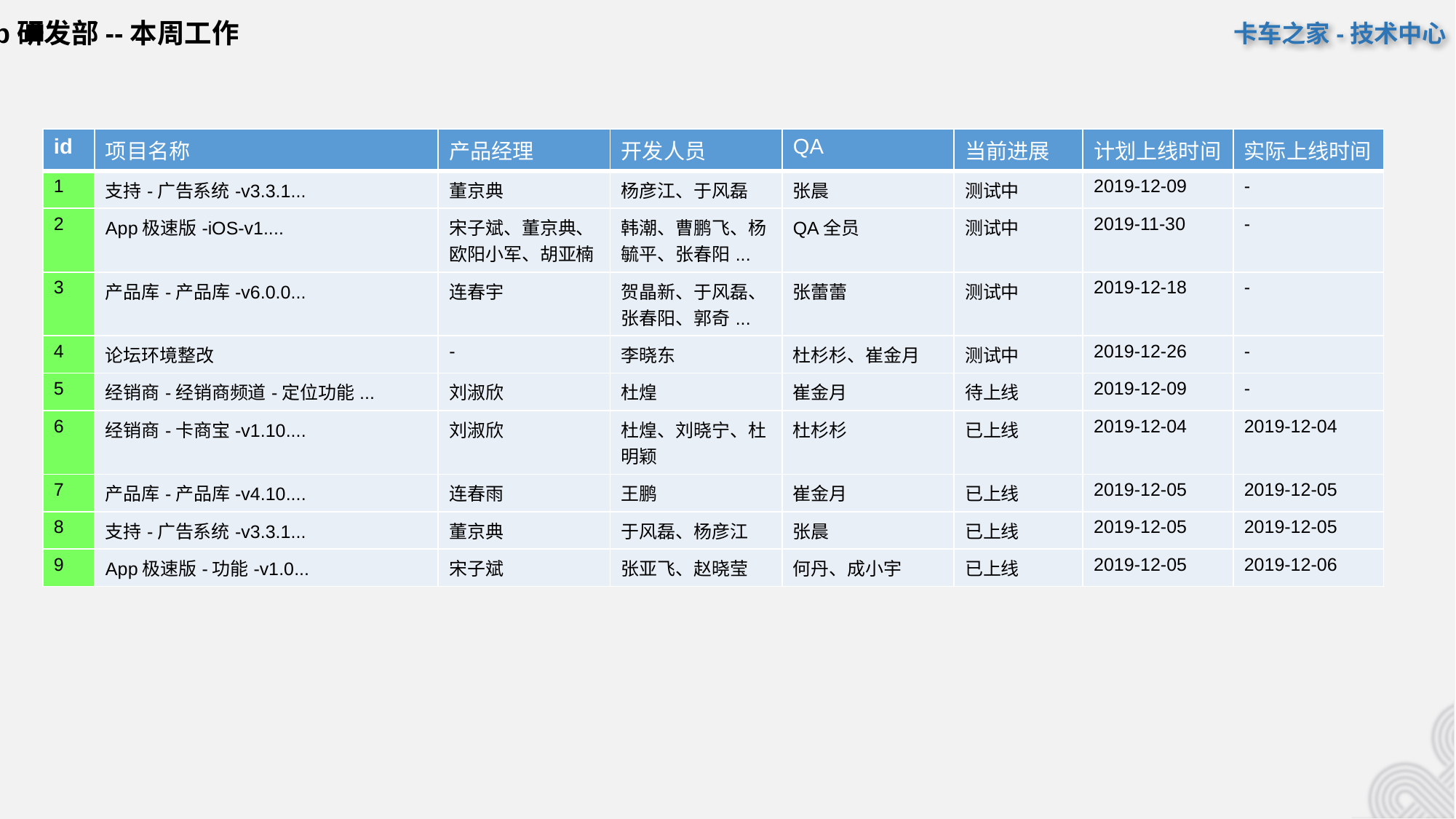

App研发部--本周工作
| id | 项目名称 | 产品经理 | 开发人员 | QA | 当前进展 | 计划上线时间 | 实际上线时间 |
| --- | --- | --- | --- | --- | --- | --- | --- |
| 1 | 支持-广告系统-v3.3.1... | 董京典 | 杨彦江、于风磊 | 张晨 | 测试中 | 2019-12-09 | - |
| 2 | App极速版-iOS-v1.... | 宋子斌、董京典、欧阳小军、胡亚楠 | 韩潮、曹鹏飞、杨毓平、张春阳... | QA全员 | 测试中 | 2019-11-30 | - |
| 3 | 产品库-产品库-v6.0.0... | 连春宇 | 贺晶新、于风磊、张春阳、郭奇... | 张蕾蕾 | 测试中 | 2019-12-18 | - |
| 4 | 论坛环境整改 | - | 李晓东 | 杜杉杉、崔金月 | 测试中 | 2019-12-26 | - |
| 5 | 经销商-经销商频道-定位功能... | 刘淑欣 | 杜煌 | 崔金月 | 待上线 | 2019-12-09 | - |
| 6 | 经销商-卡商宝-v1.10.... | 刘淑欣 | 杜煌、刘晓宁、杜明颖 | 杜杉杉 | 已上线 | 2019-12-04 | 2019-12-04 |
| 7 | 产品库-产品库-v4.10.... | 连春雨 | 王鹏 | 崔金月 | 已上线 | 2019-12-05 | 2019-12-05 |
| 8 | 支持-广告系统-v3.3.1... | 董京典 | 于风磊、杨彦江 | 张晨 | 已上线 | 2019-12-05 | 2019-12-05 |
| 9 | App极速版-功能-v1.0... | 宋子斌 | 张亚飞、赵晓莹 | 何丹、成小宇 | 已上线 | 2019-12-05 | 2019-12-06 |